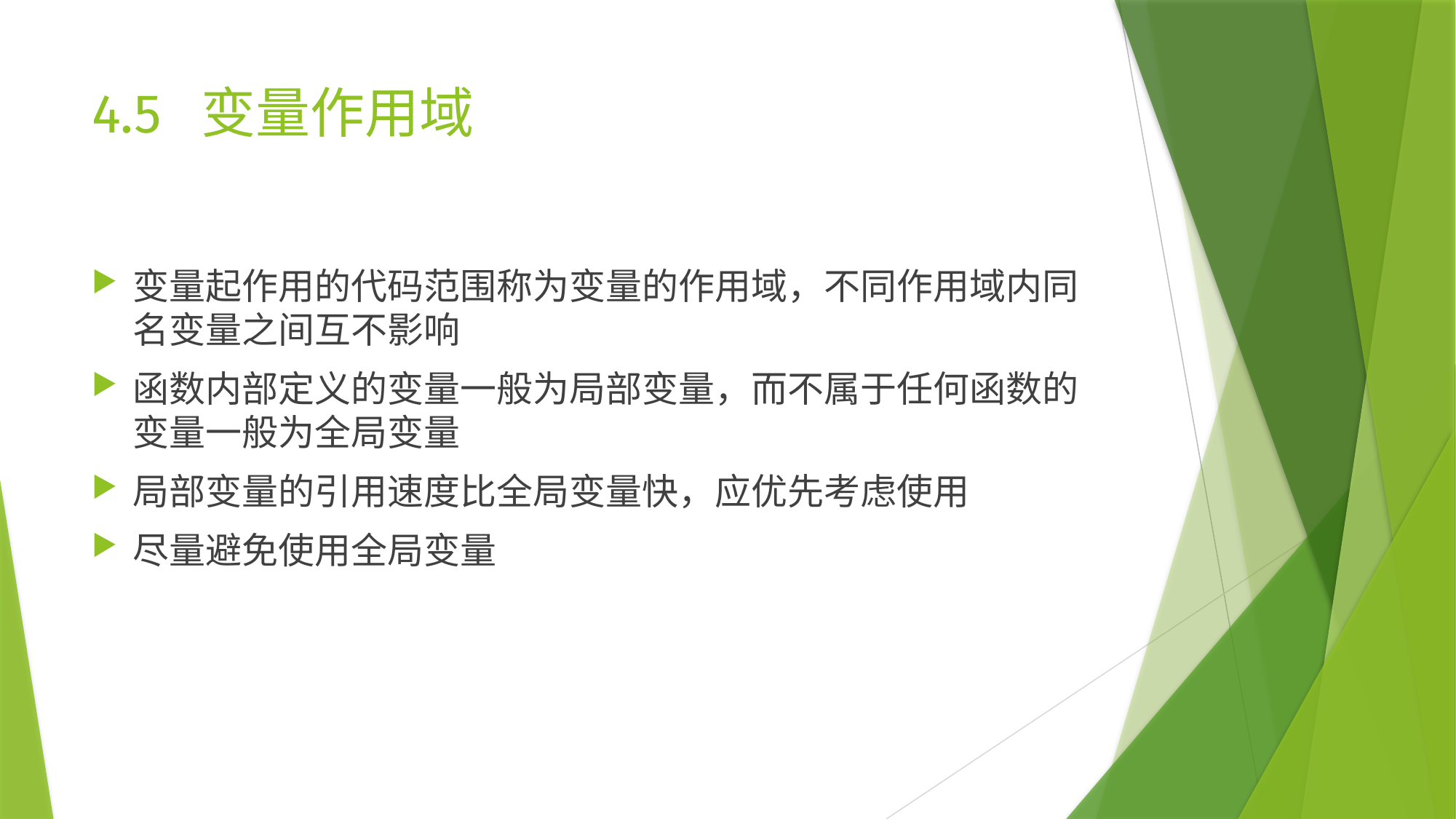

# 4.5	变量作用域
变量起作用的代码范围称为变量的作用域，不同作用域内同名变量之间互不影响
函数内部定义的变量一般为局部变量，而不属于任何函数的变量一般为全局变量
局部变量的引用速度比全局变量快，应优先考虑使用
尽量避免使用全局变量